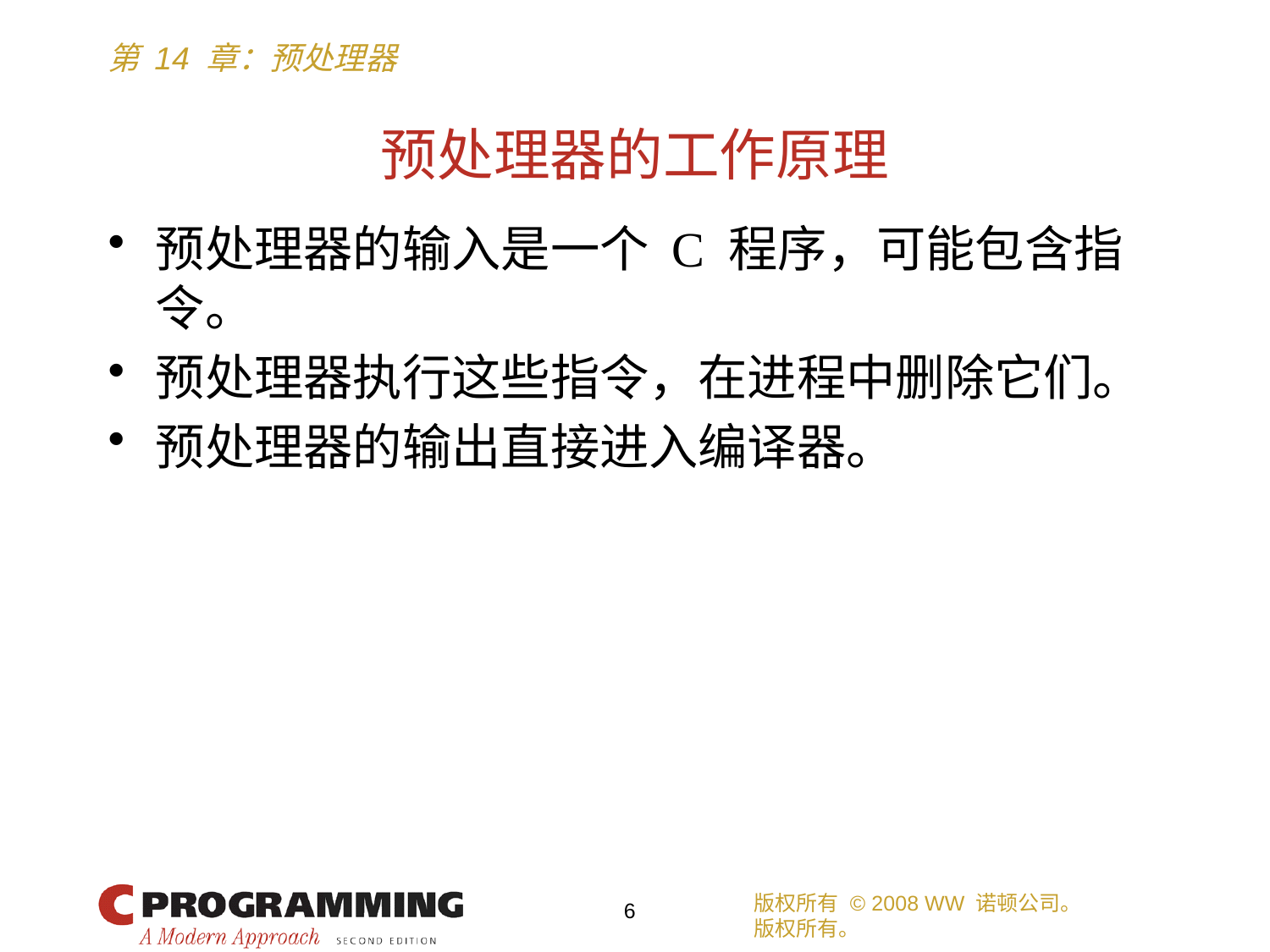

# 预处理器的工作原理
预处理器的输入是一个 C 程序，可能包含指令。
预处理器执行这些指令，在进程中删除它们。
预处理器的输出直接进入编译器。
版权所有 © 2008 WW 诺顿公司。
版权所有。
6